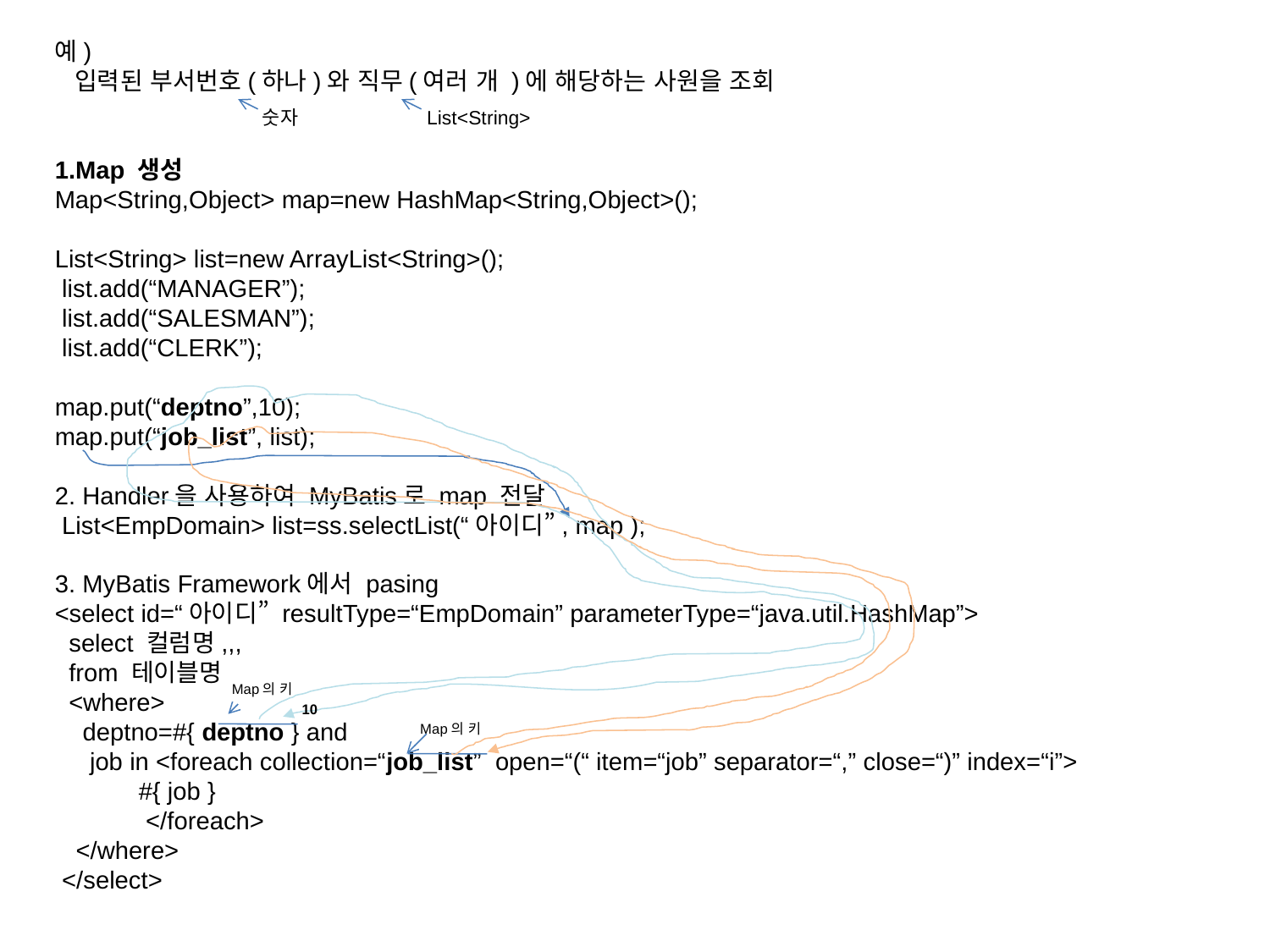

예)
  입력된 부서번호(하나)와 직무(여러 개 )에 해당하는 사원을 조회

1.Map 생성
Map<String,Object> map=new HashMap<String,Object>();

List<String> list=new ArrayList<String>();
 list.add(“MANAGER”);
 list.add(“SALESMAN”);
 list.add(“CLERK”);

map.put(“deptno”,10);
map.put(“job_list”, list);

2. Handler을 사용하여 MyBatis로 map 전달
 List<EmpDomain> list=ss.selectList(“아이디”, map );

3. MyBatis Framework에서 pasing
<select id=“아이디” resultType=“EmpDomain” parameterType=“java.util.HashMap”>
  select 컬럼명,,,
  from 테이블명
  <where>
    deptno=#{ deptno } and
     job in <foreach collection=“job_list”  open=“(“ item=“job” separator=“,” close=“)” index=“i”>
            #{ job }
             </foreach>
   </where>
 </select>

숫자
List<String>

Map의 키
10
Map의 키